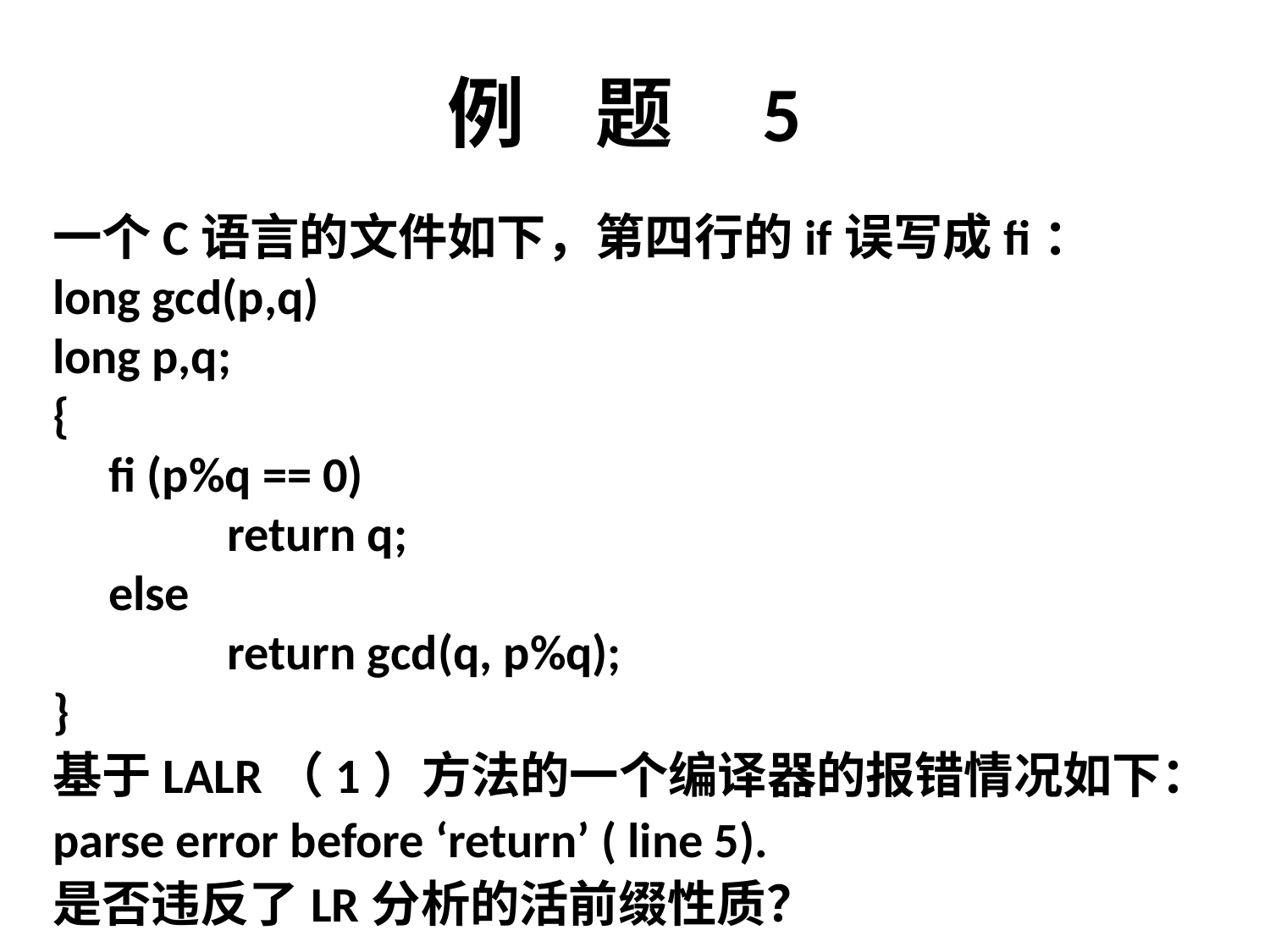

# 例    题    5
一个C语言的文件如下，第四行的if误写成fi：
long gcd(p,q)
long p,q;
{
     fi (p%q == 0)
	 	return q;
     else
		return gcd(q, p%q);
}
基于LALR（1）方法的一个编译器的报错情况如下：
parse error before ‘return’ ( line 5).
是否违反了LR分析的活前缀性质？